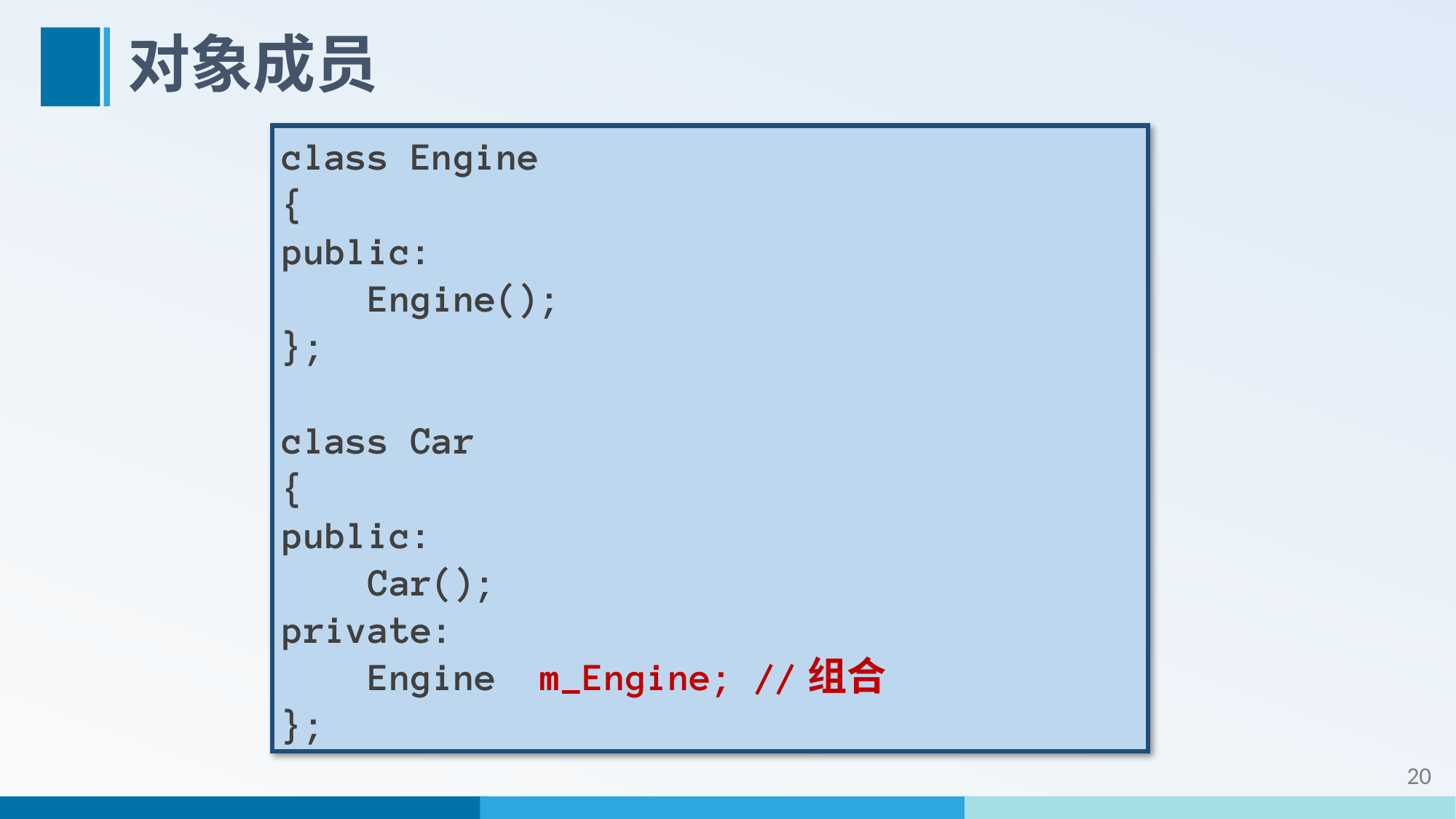

# 对象成员
class Engine
{
public:
    Engine();
};

class Car
{
public:
    Car();
private:
    Engine  m_Engine; //组合
};